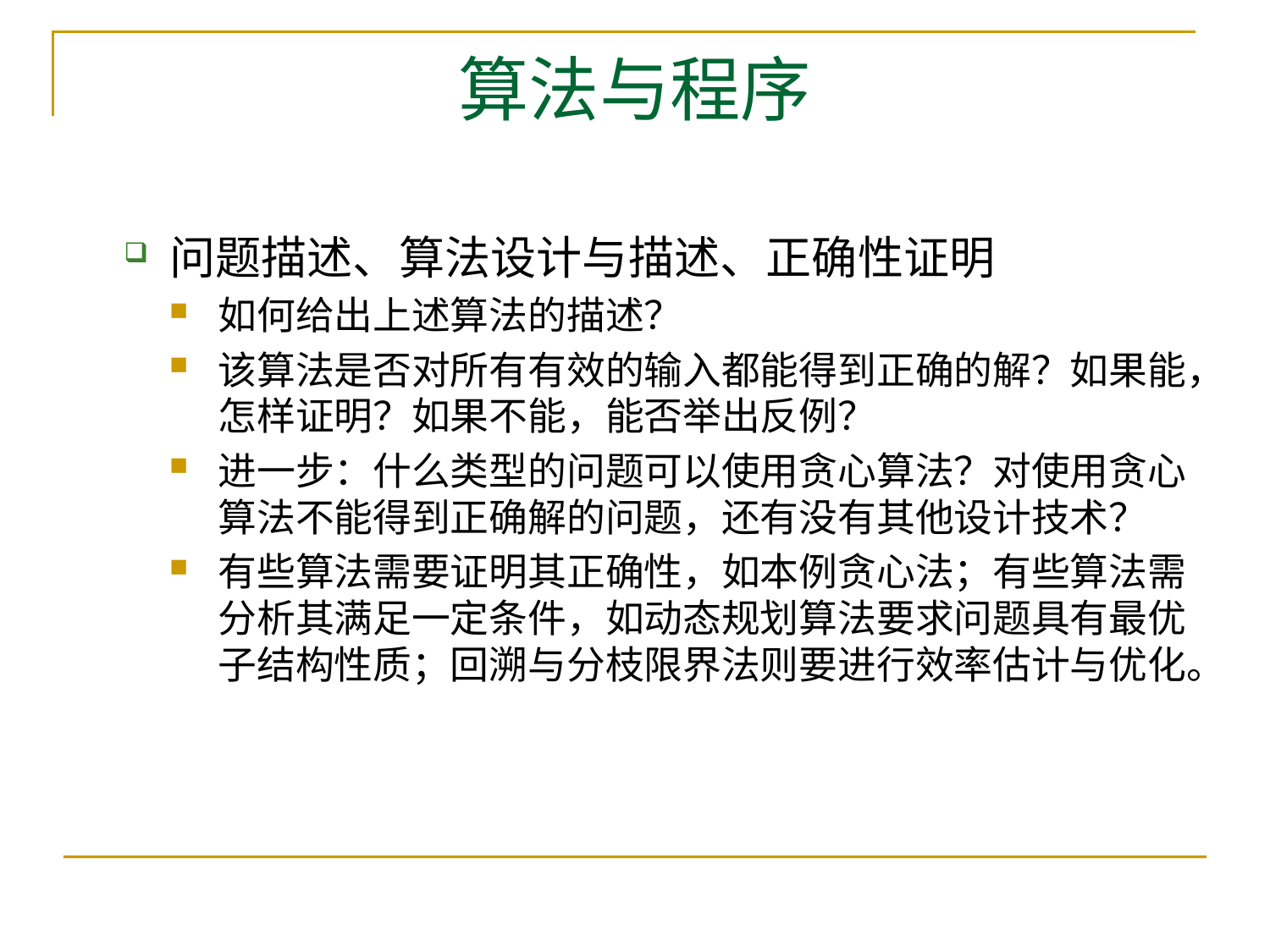

# 算法与程序
问题描述、算法设计与描述、正确性证明
如何给出上述算法的描述？
该算法是否对所有有效的输入都能得到正确的解？如果能，怎样证明？如果不能，能否举出反例？
进一步：什么类型的问题可以使用贪心算法？对使用贪心算法不能得到正确解的问题，还有没有其他设计技术？
有些算法需要证明其正确性，如本例贪心法；有些算法需分析其满足一定条件，如动态规划算法要求问题具有最优子结构性质；回溯与分枝限界法则要进行效率估计与优化。